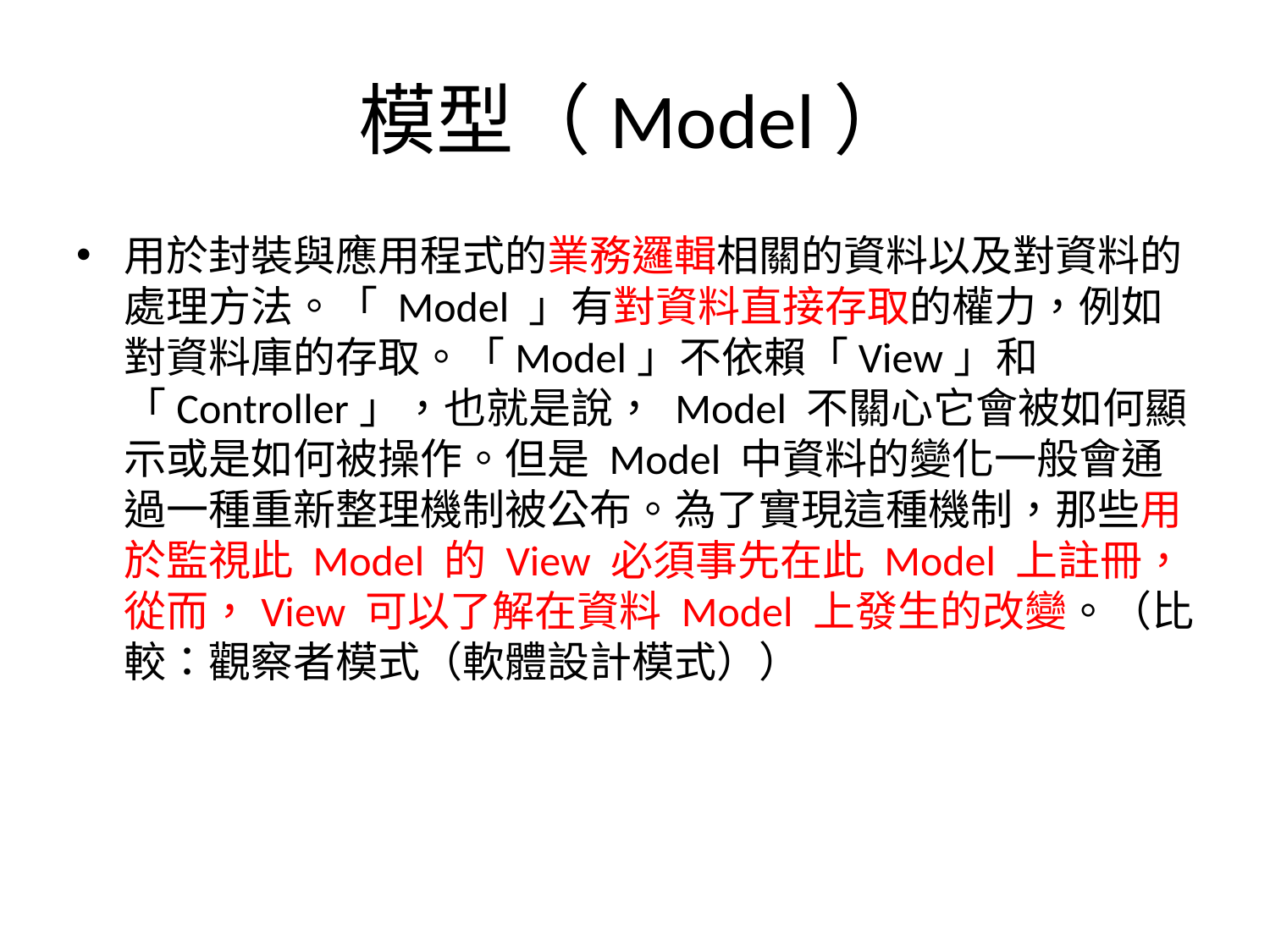

# 模型（Model）
用於封裝與應用程式的業務邏輯相關的資料以及對資料的處理方法。「 Model 」有對資料直接存取的權力，例如對資料庫的存取。「Model」不依賴「View」和「Controller」，也就是說， Model 不關心它會被如何顯示或是如何被操作。但是 Model 中資料的變化一般會通過一種重新整理機制被公布。為了實現這種機制，那些用於監視此 Model 的 View 必須事先在此 Model 上註冊，從而，View 可以了解在資料 Model 上發生的改變。（比較：觀察者模式（軟體設計模式））